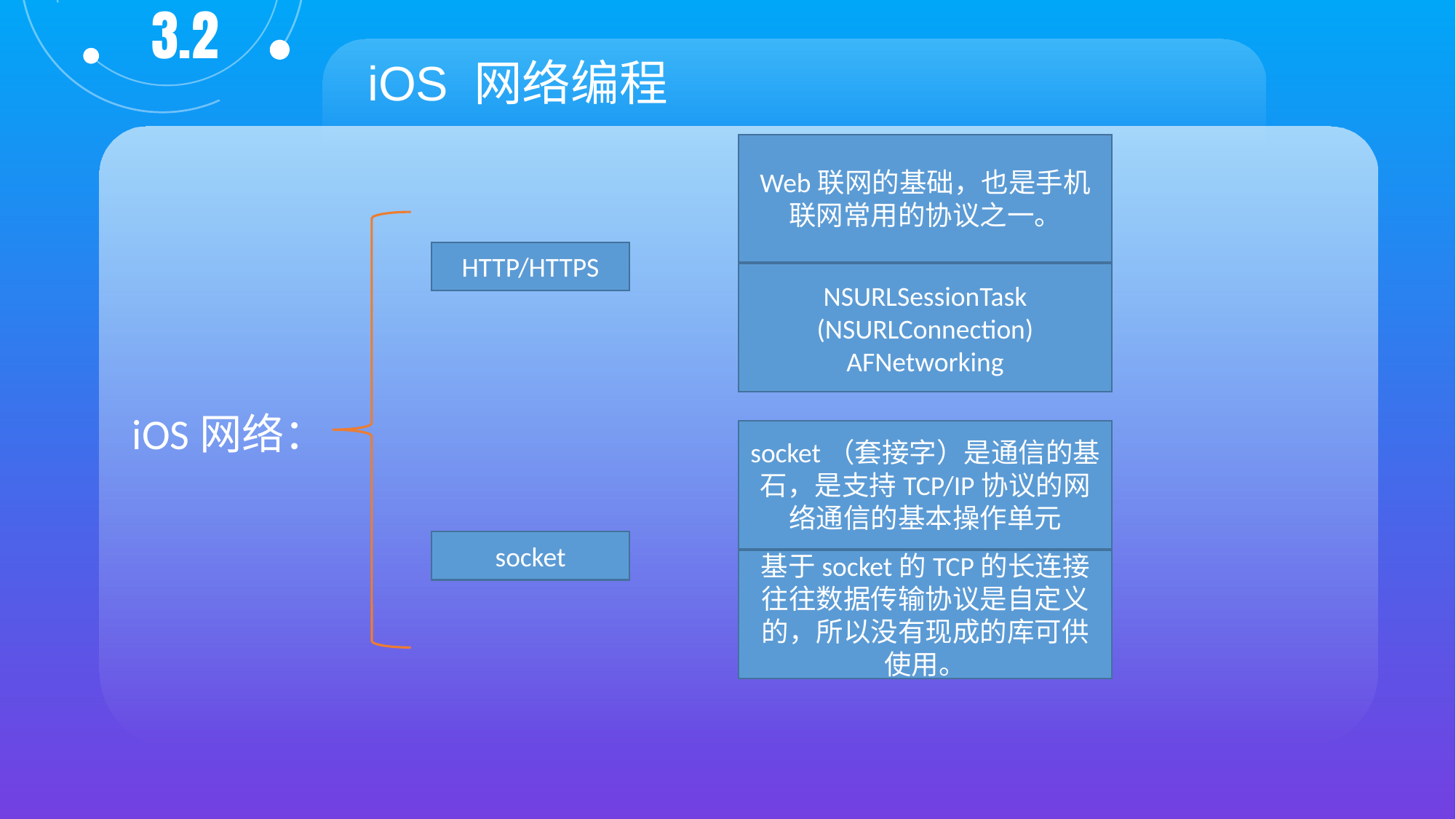

3.2

iOS 网络编程
iOS网络：
Web联网的基础，也是手机联网常用的协议之一。

HTTP/HTTPS
NSURLSessionTask
(NSURLConnection)
AFNetworking
socket（套接字）是通信的基石，是支持TCP/IP协议的网络通信的基本操作单元
socket
基于socket的TCP的长连接往往数据传输协议是自定义的，所以没有现成的库可供使用。